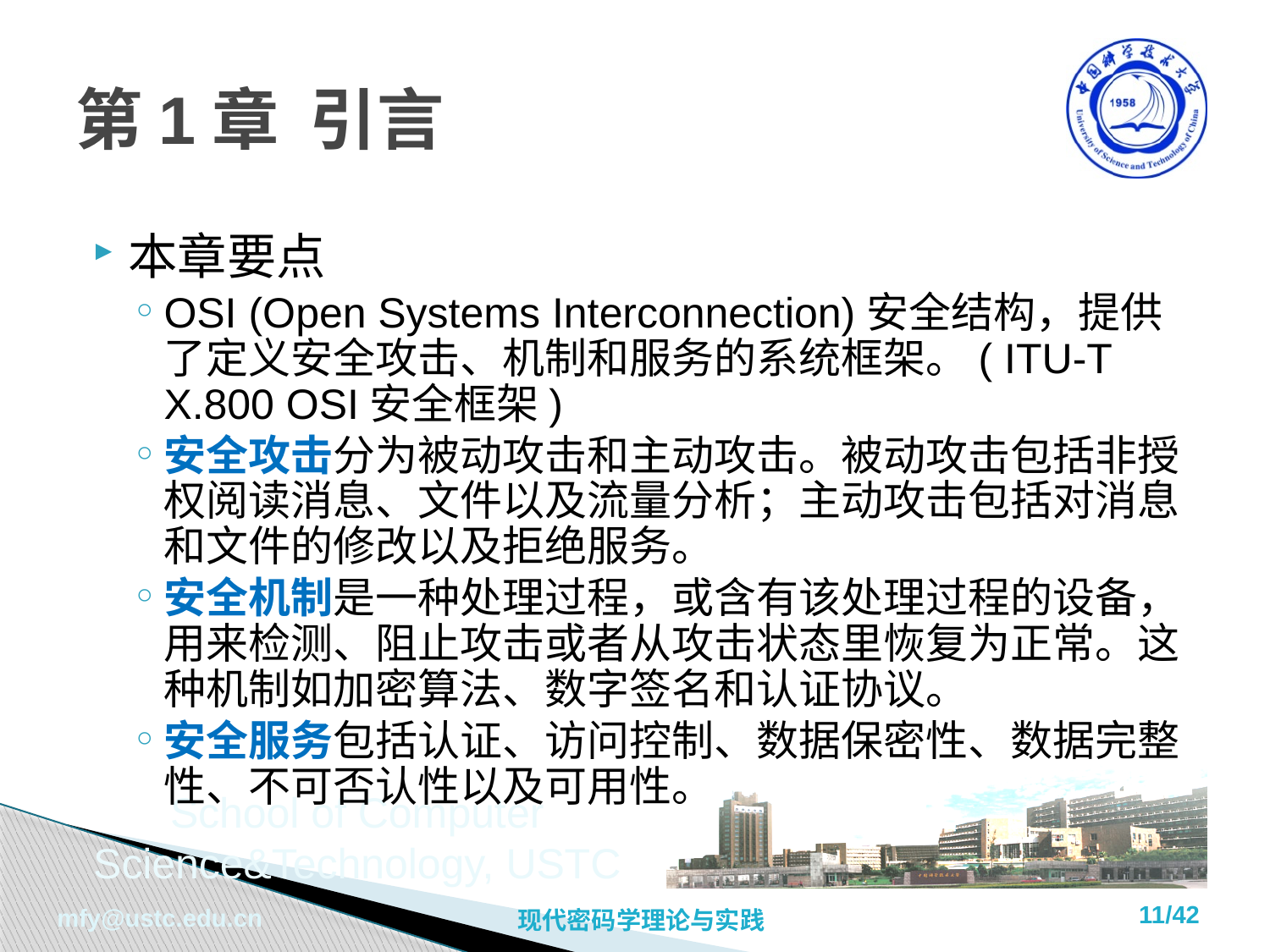

# 第1章  引言
本章要点
OSI (Open Systems Interconnection)安全结构，提供了定义安全攻击、机制和服务的系统框架。( ITU-T X.800 OSI安全框架)
安全攻击分为被动攻击和主动攻击。被动攻击包括非授权阅读消息、文件以及流量分析；主动攻击包括对消息和文件的修改以及拒绝服务。
安全机制是一种处理过程，或含有该处理过程的设备，用来检测、阻止攻击或者从攻击状态里恢复为正常。这种机制如加密算法、数字签名和认证协议。
安全服务包括认证、访问控制、数据保密性、数据完整性、不可否认性以及可用性。